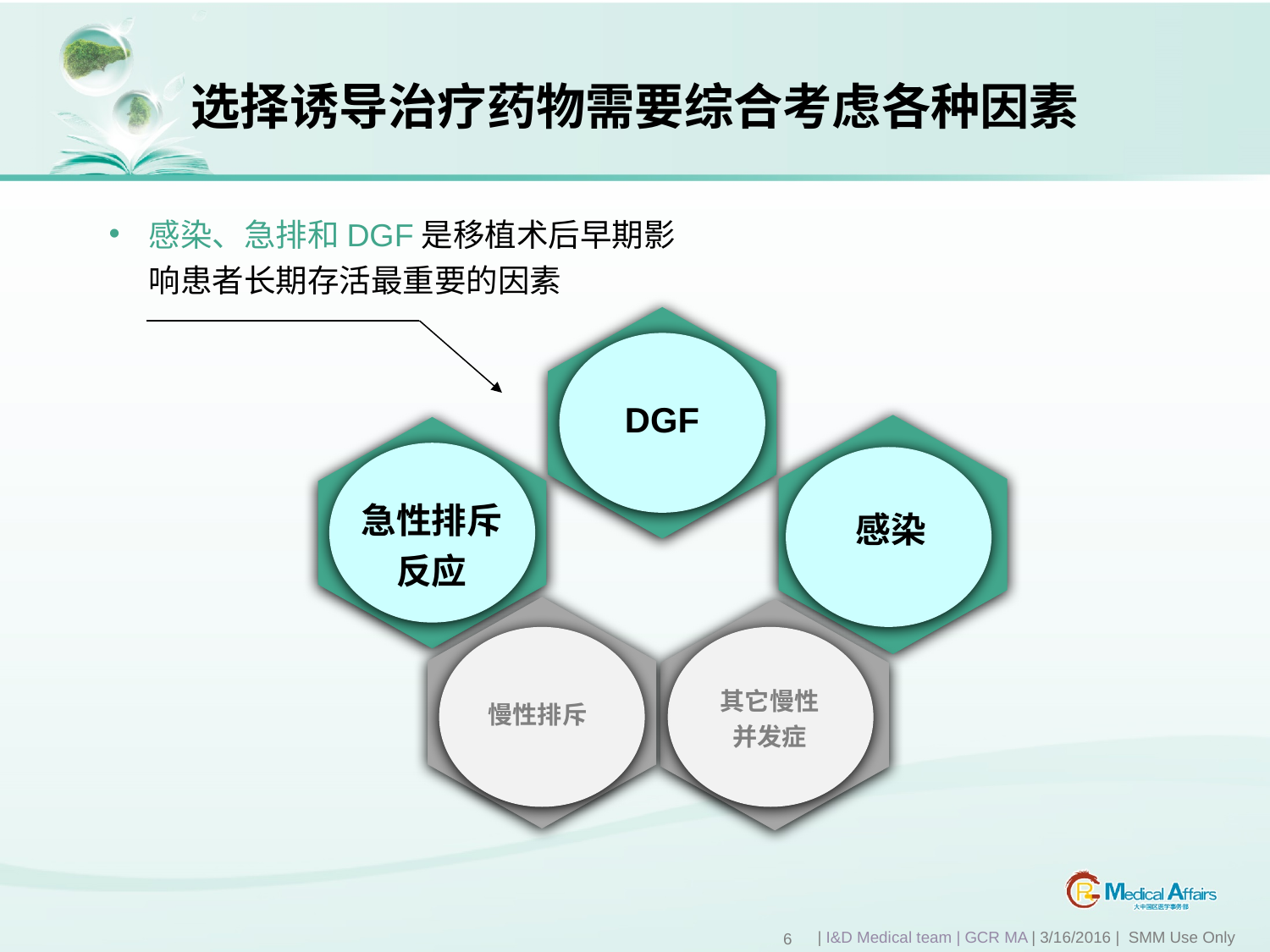

# 选择诱导治疗药物需要综合考虑各种因素

感染、急排和DGF是移植术后早期影响患者长期存活最重要的因素

DGF

急性排斥反应
感染
其它慢性并发症
慢性排斥